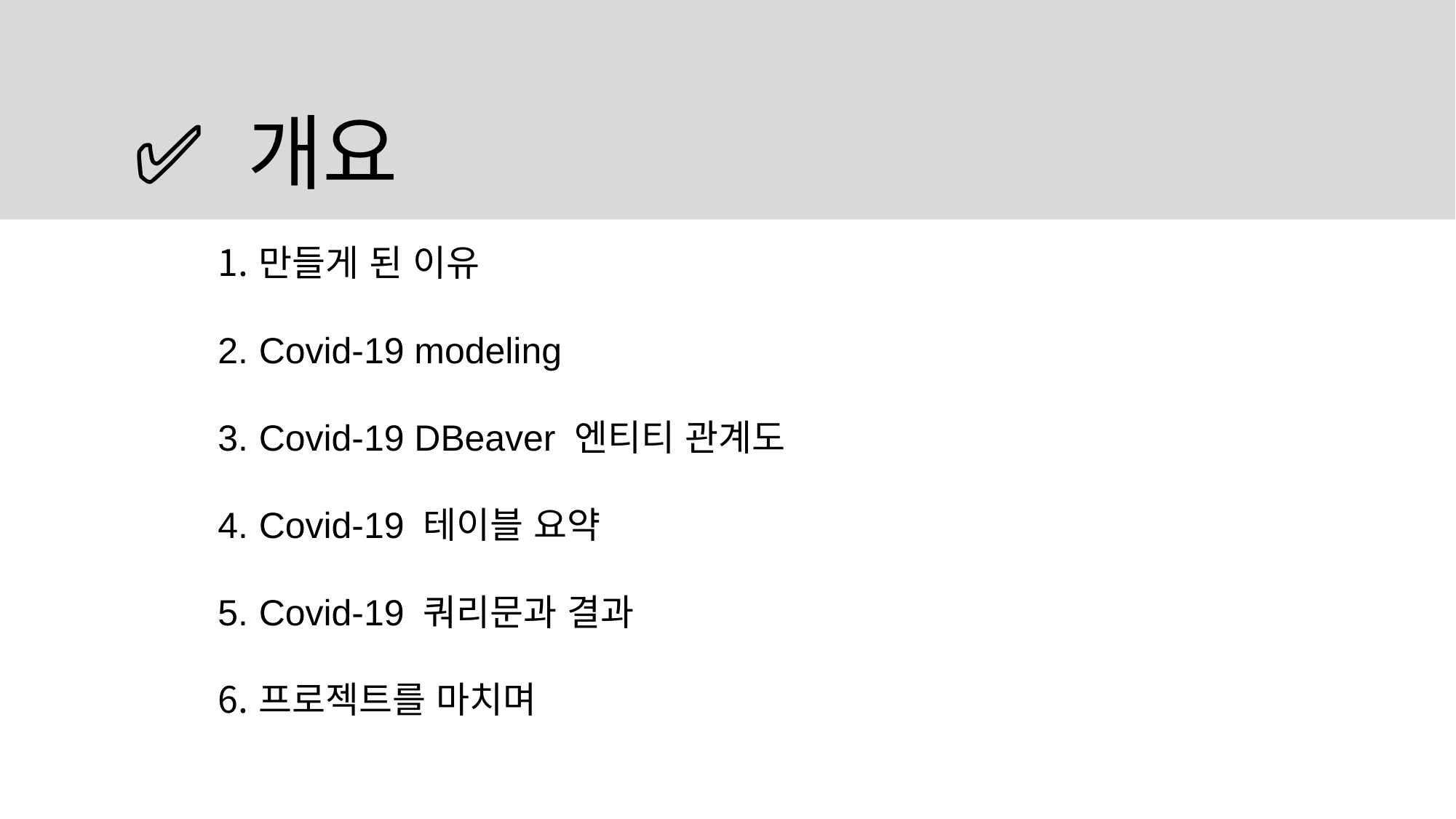

✅ 개요
만들게 된 이유

Covid-19 modeling

Covid-19 DBeaver 엔티티 관계도

Covid-19 테이블 요약

Covid-19 쿼리문과 결과

프로젝트를 마치며